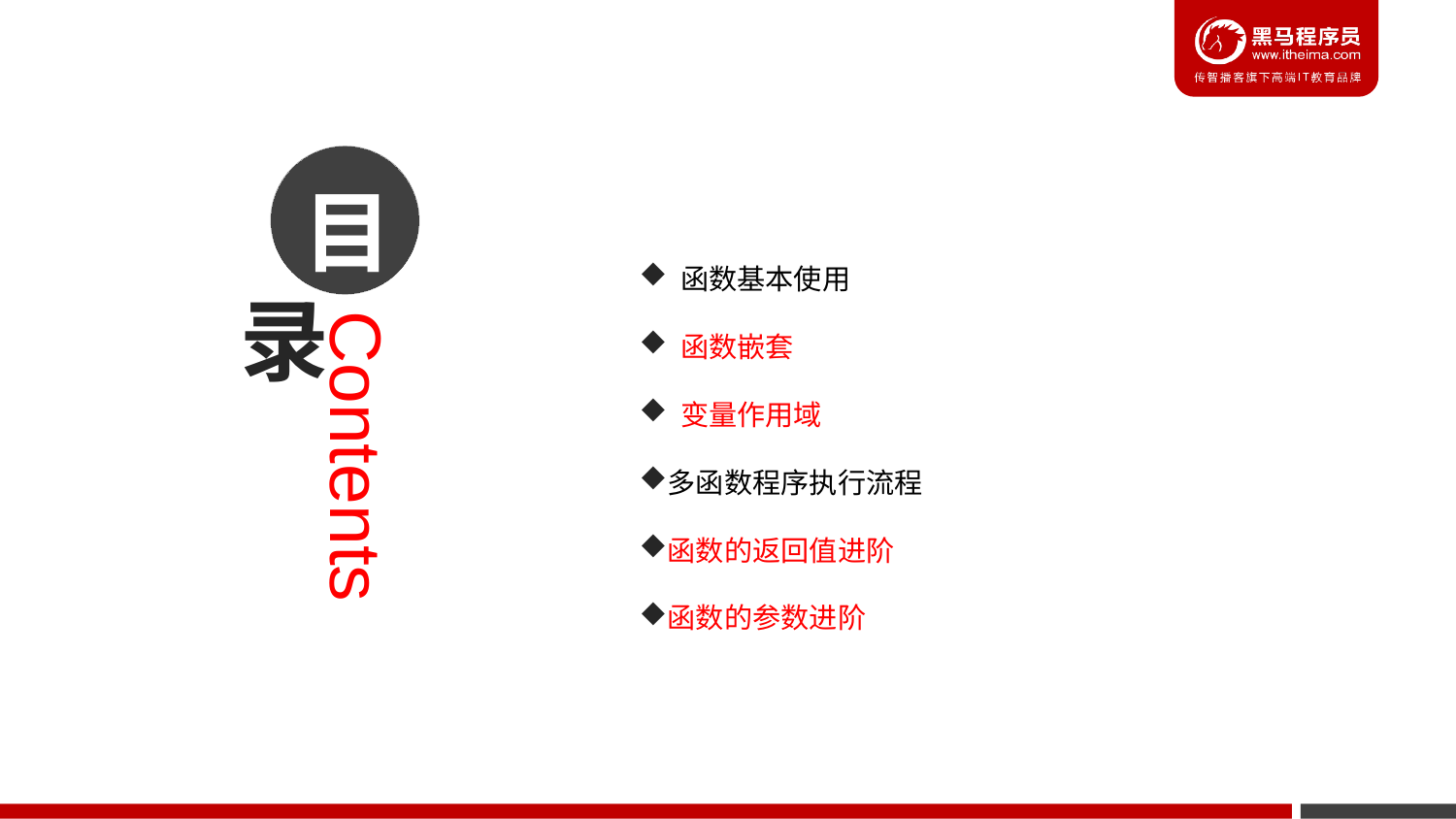

目
 函数基本使用
 函数嵌套
 变量作用域
多函数程序执行流程
函数的返回值进阶
函数的参数进阶
录
Contents